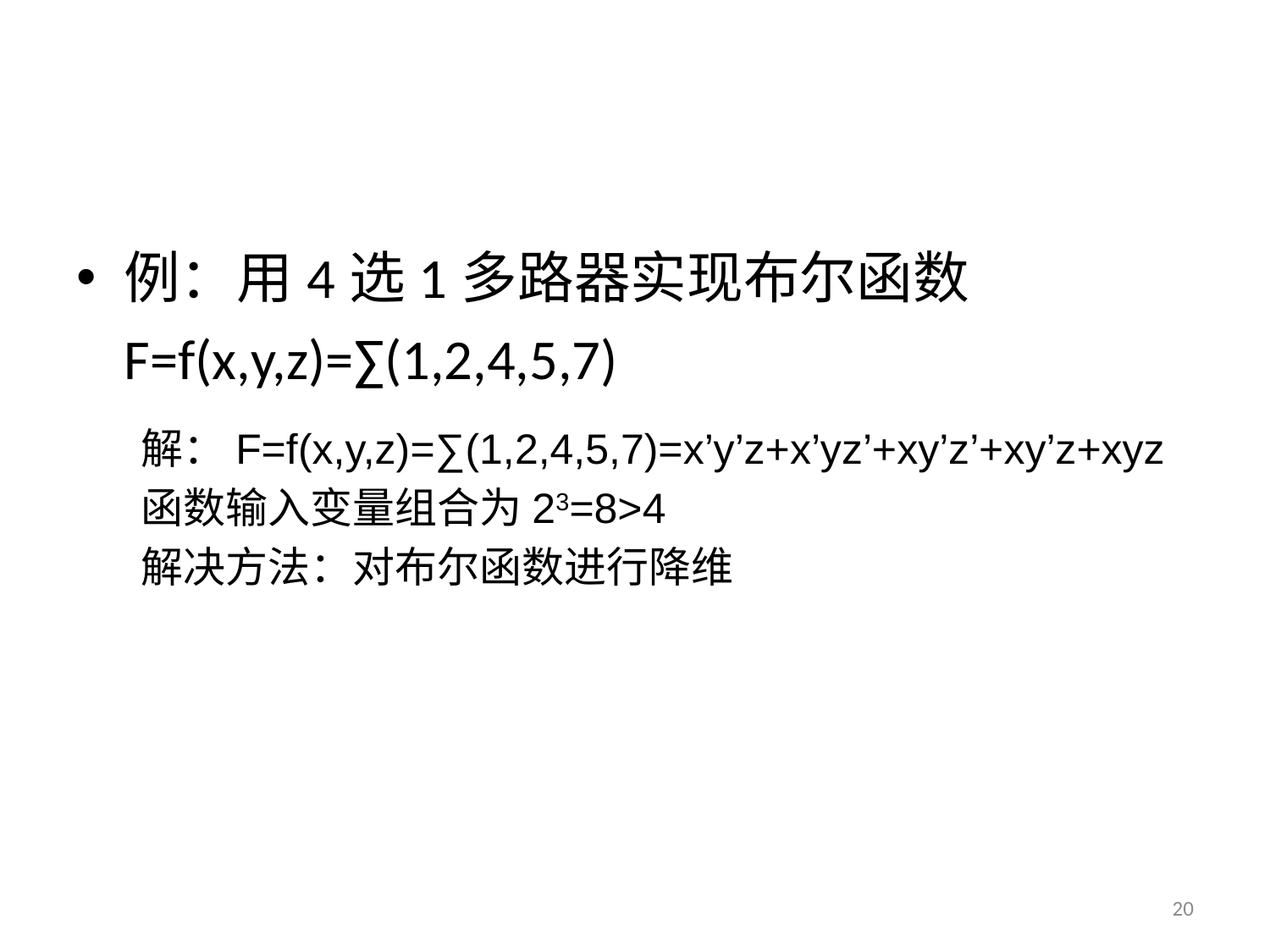

例：用4选1多路器实现布尔函数F=f(x,y,z)=∑(1,2,4,5,7)

解：F=f(x,y,z)=∑(1,2,4,5,7)=x’y’z+x’yz’+xy’z’+xy’z+xyz
函数输入变量组合为23=8>4
解决方法：对布尔函数进行降维
20